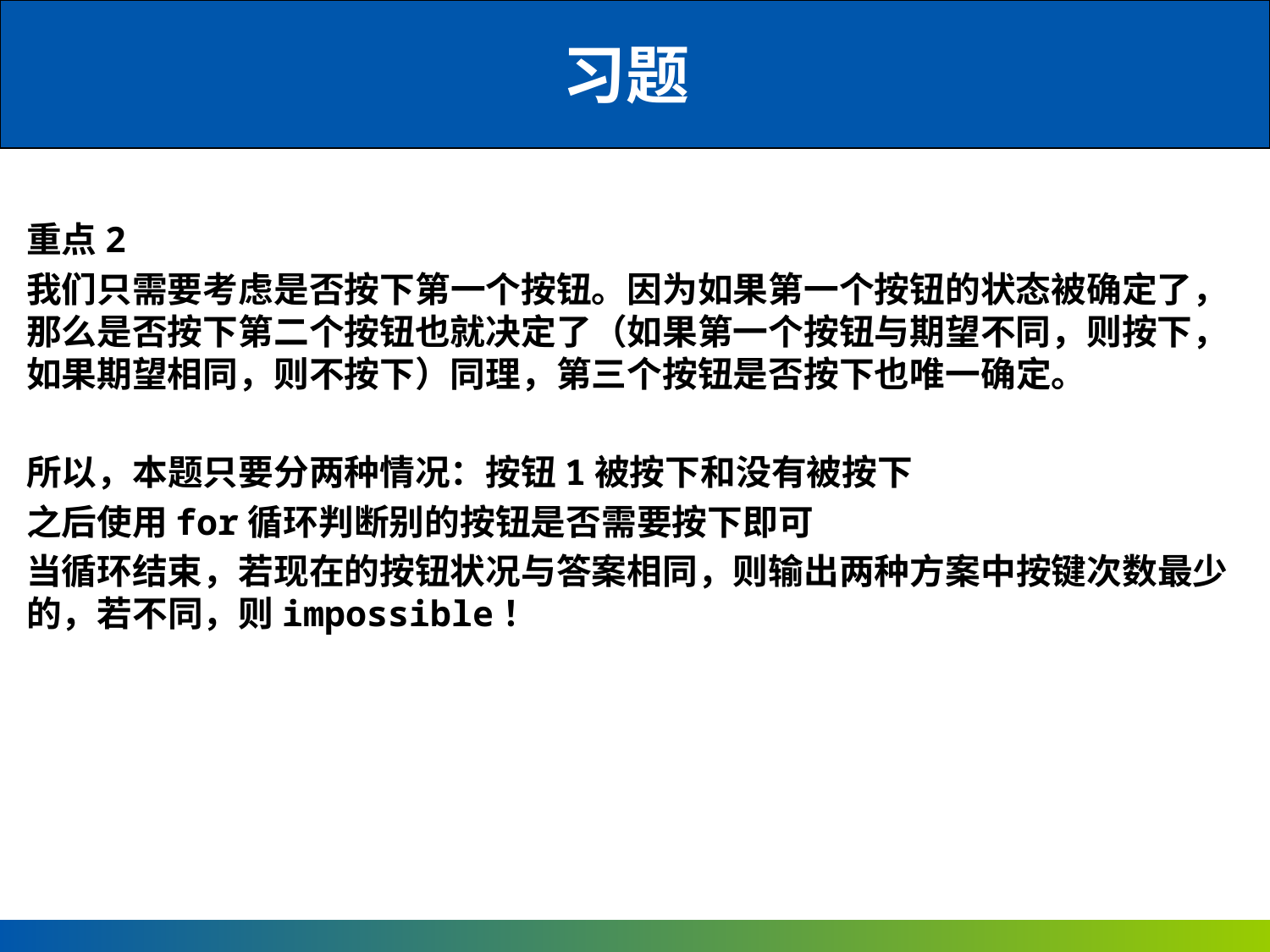

# 习题

重点2
我们只需要考虑是否按下第一个按钮。因为如果第一个按钮的状态被确定了，那么是否按下第二个按钮也就决定了（如果第一个按钮与期望不同，则按下，如果期望相同，则不按下）同理，第三个按钮是否按下也唯一确定。

所以，本题只要分两种情况：按钮1被按下和没有被按下
之后使用for循环判断别的按钮是否需要按下即可
当循环结束，若现在的按钮状况与答案相同，则输出两种方案中按键次数最少的，若不同，则impossible！